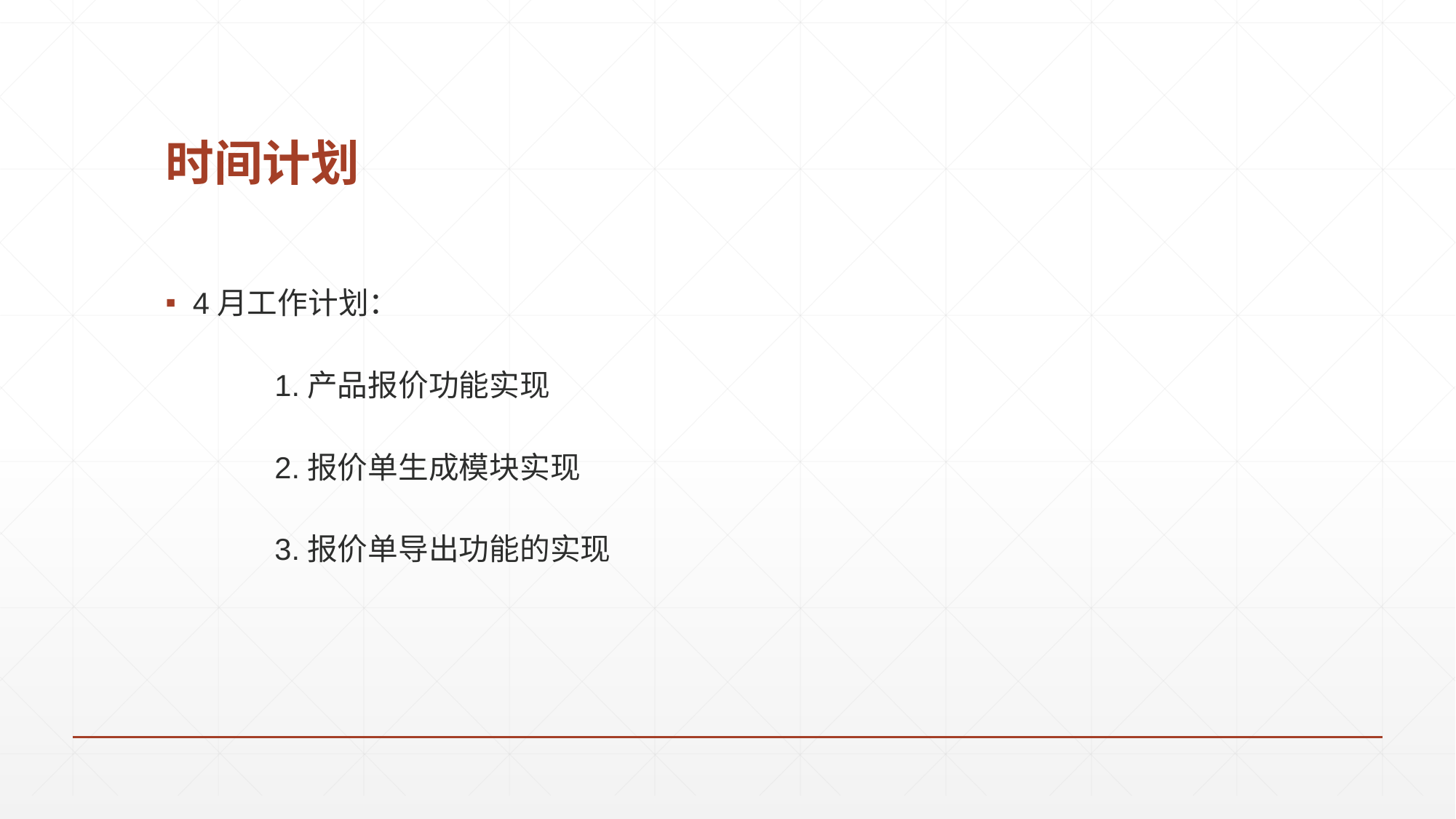

# 时间计划

4月工作计划：
	1.产品报价功能实现
	2.报价单生成模块实现
	3.报价单导出功能的实现